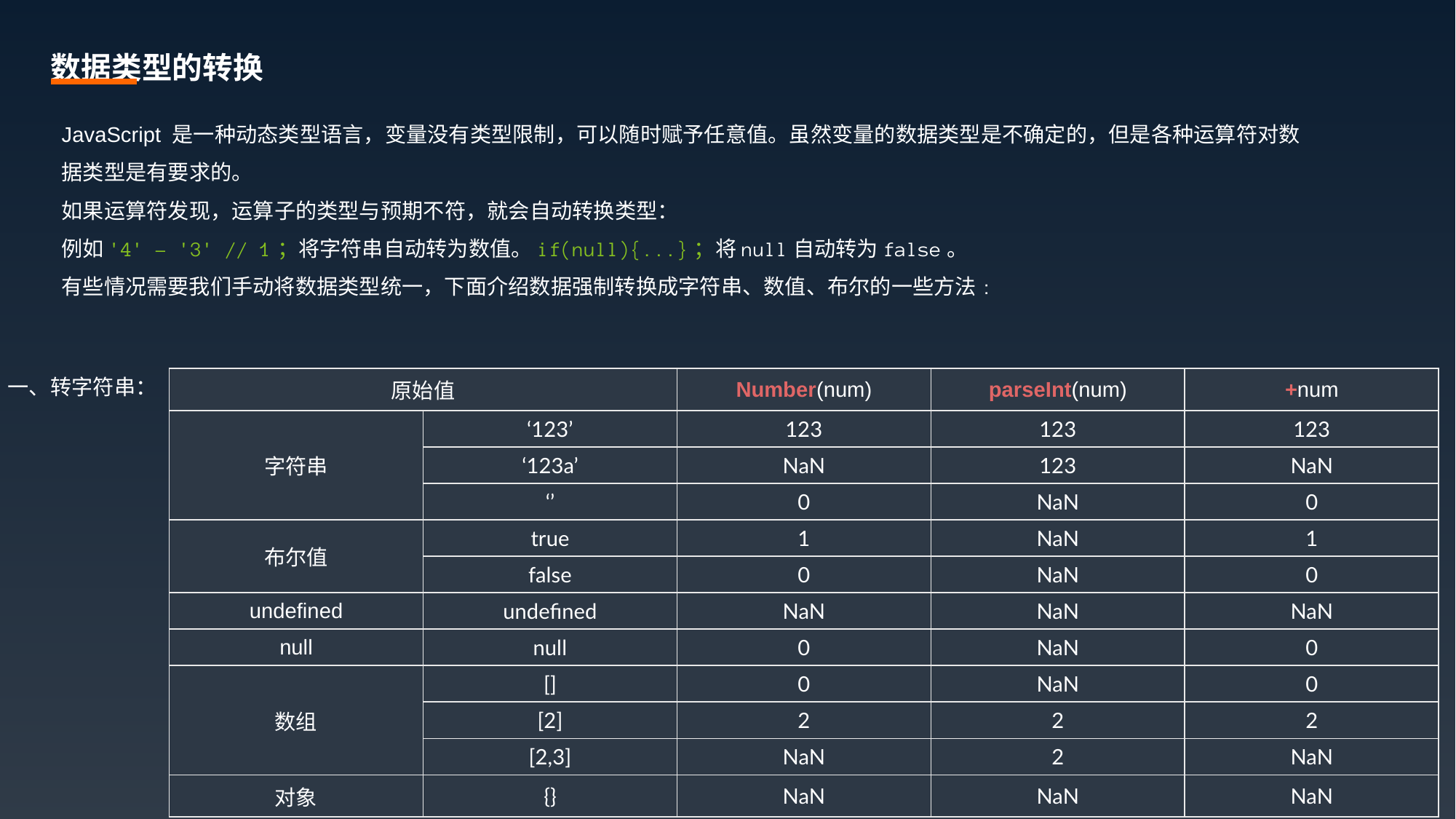

数据类型的转换
JavaScript 是一种动态类型语言，变量没有类型限制，可以随时赋予任意值。虽然变量的数据类型是不确定的，但是各种运算符对数据类型是有要求的。
如果运算符发现，运算子的类型与预期不符，就会自动转换类型：
例如'4' - '3' // 1；将字符串自动转为数值。if(null){...}；将null自动转为false。
有些情况需要我们手动将数据类型统一，下面介绍数据强制转换成字符串、数值、布尔的一些方法:

一、转字符串：
| 原始值 |  | Number(num) | parseInt(num) | +num |
| --- | --- | --- | --- | --- |
| 字符串 | ‘123’ | 123 | 123 | 123 |
|  | ‘123a’ | NaN | 123 | NaN |
|  | ‘’ | 0 | NaN | 0 |
| 布尔值 | true | 1 | NaN | 1 |
|  | false | 0 | NaN | 0 |
| undefined | undefined | NaN | NaN | NaN |
| null | null | 0 | NaN | 0 |
| 数组 | [] | 0 | NaN | 0 |
|  | [2] | 2 | 2 | 2 |
|  | [2,3] | NaN | 2 | NaN |
| 对象 | {} | NaN | NaN | NaN |